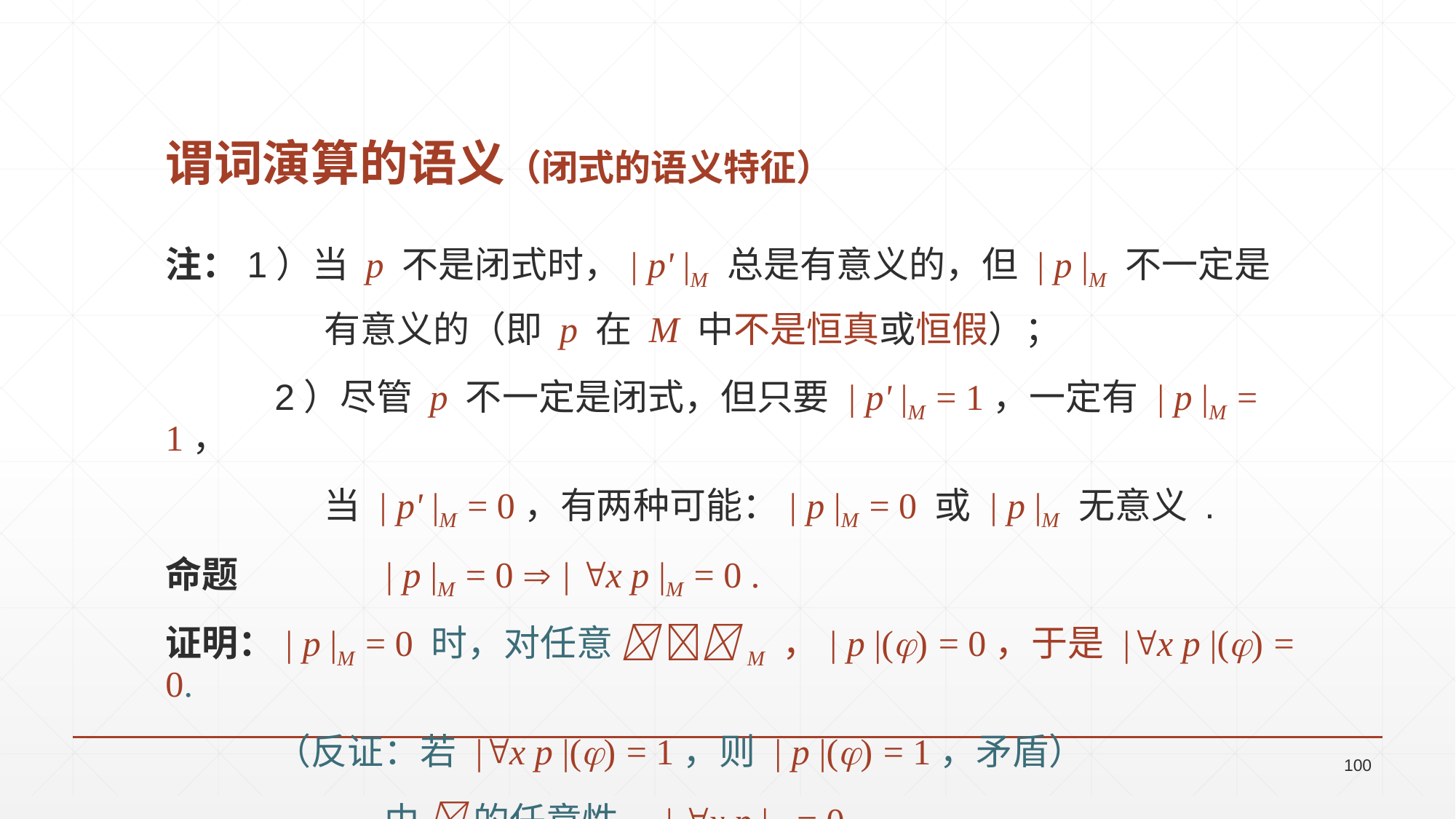

# 谓词演算的语义（闭式的语义特征）
注：1）当 p 不是闭式时，| pʹ |M  总是有意义的，但 | p |M  不一定是
	     有意义的（即 p 在 M 中不是恒真或恒假）；
	2）尽管 p 不一定是闭式，但只要 | pʹ |M  = 1，一定有 | p |M  = 1，
	     当 | pʹ |M  = 0，有两种可能：| p |M  = 0 或 | p |M  无意义 .
命题		| p |M  = 0 ⇒ | ∀x p |M  = 0 .
证明：| p |M  = 0 时，对任意 ϕ ∈ΦM ，| p |(ϕ)  = 0，于是 |∀x p |(ϕ)  = 0.
	（反证：若 |∀x p |(ϕ)  = 1，则 | p |(ϕ)  = 1，矛盾）
		由 ϕ 的任意性，| ∀x p |M  = 0 .

100